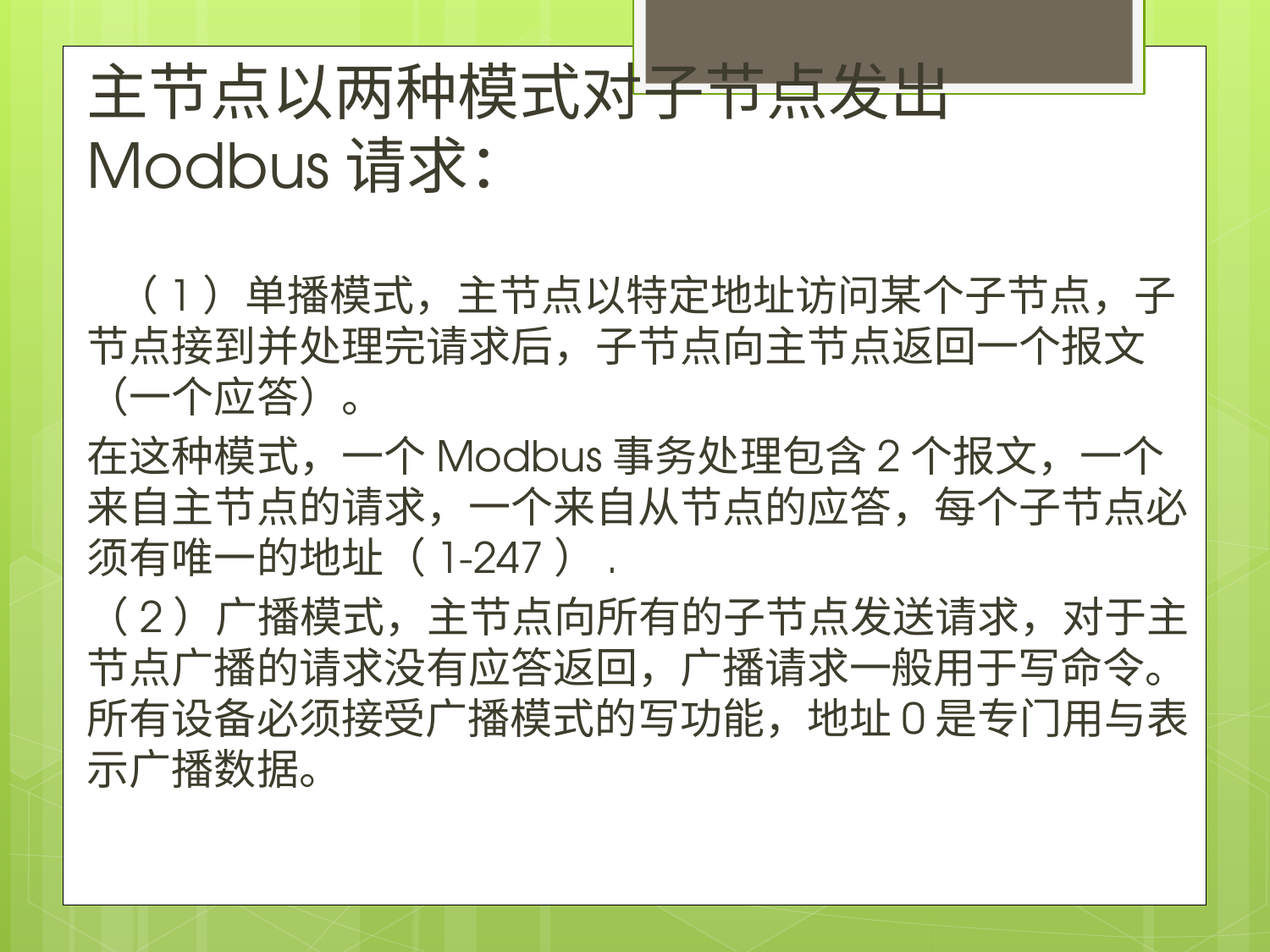

主节点以两种模式对子节点发出Modbus请求：

  （1）单播模式，主节点以特定地址访问某个子节点，子节点接到并处理完请求后，子节点向主节点返回一个报文（一个应答）。
在这种模式，一个Modbus事务处理包含2个报文，一个来自主节点的请求，一个来自从节点的应答，每个子节点必须有唯一的地址（1-247）.
（2）广播模式，主节点向所有的子节点发送请求，对于主节点广播的请求没有应答返回，广播请求一般用于写命令。所有设备必须接受广播模式的写功能，地址0是专门用与表示广播数据。